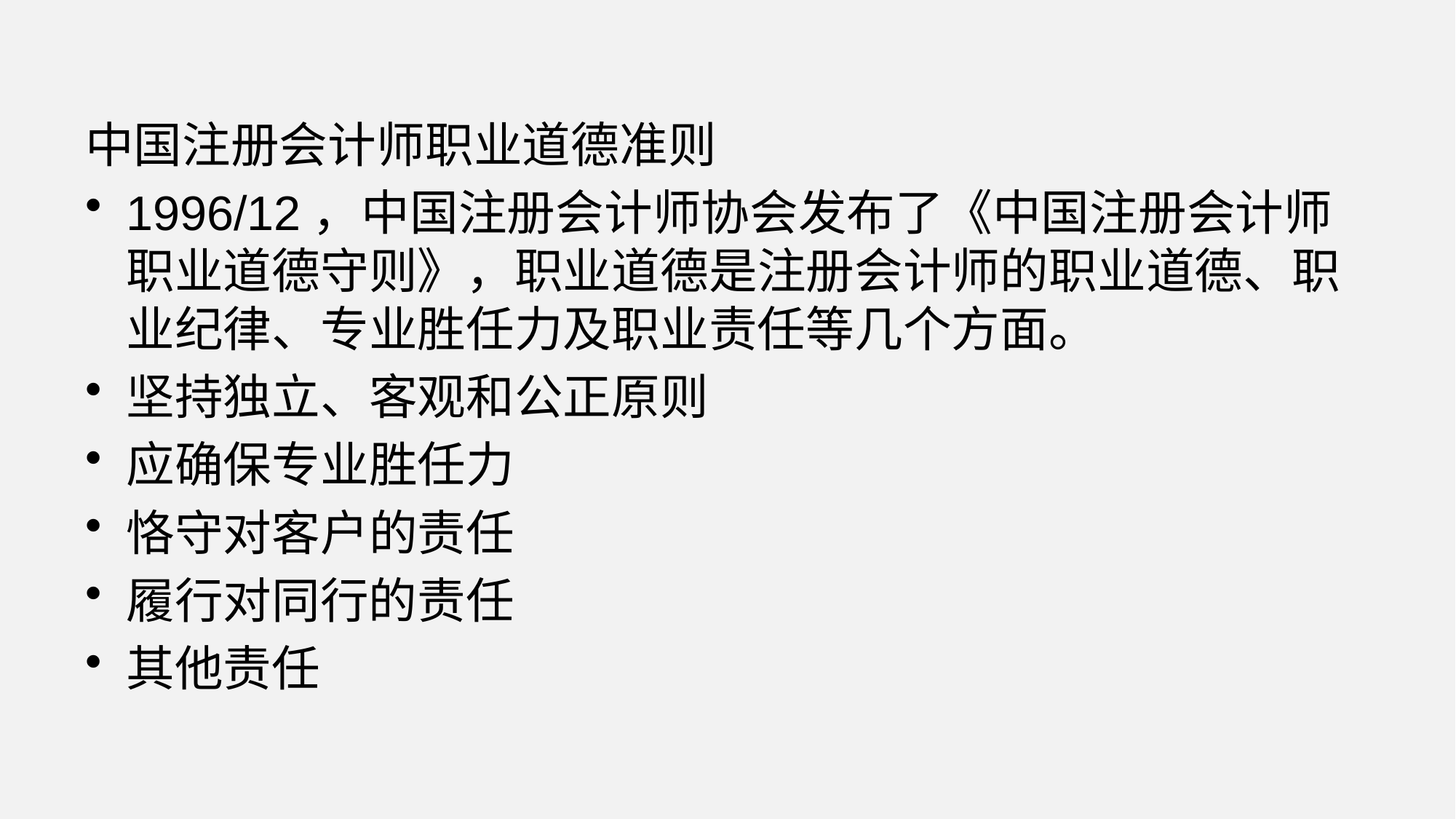

中国注册会计师职业道德准则
1996/12，中国注册会计师协会发布了《中国注册会计师职业道德守则》，职业道德是注册会计师的职业道德、职业纪律、专业胜任力及职业责任等几个方面。
坚持独立、客观和公正原则
应确保专业胜任力
恪守对客户的责任
履行对同行的责任
其他责任